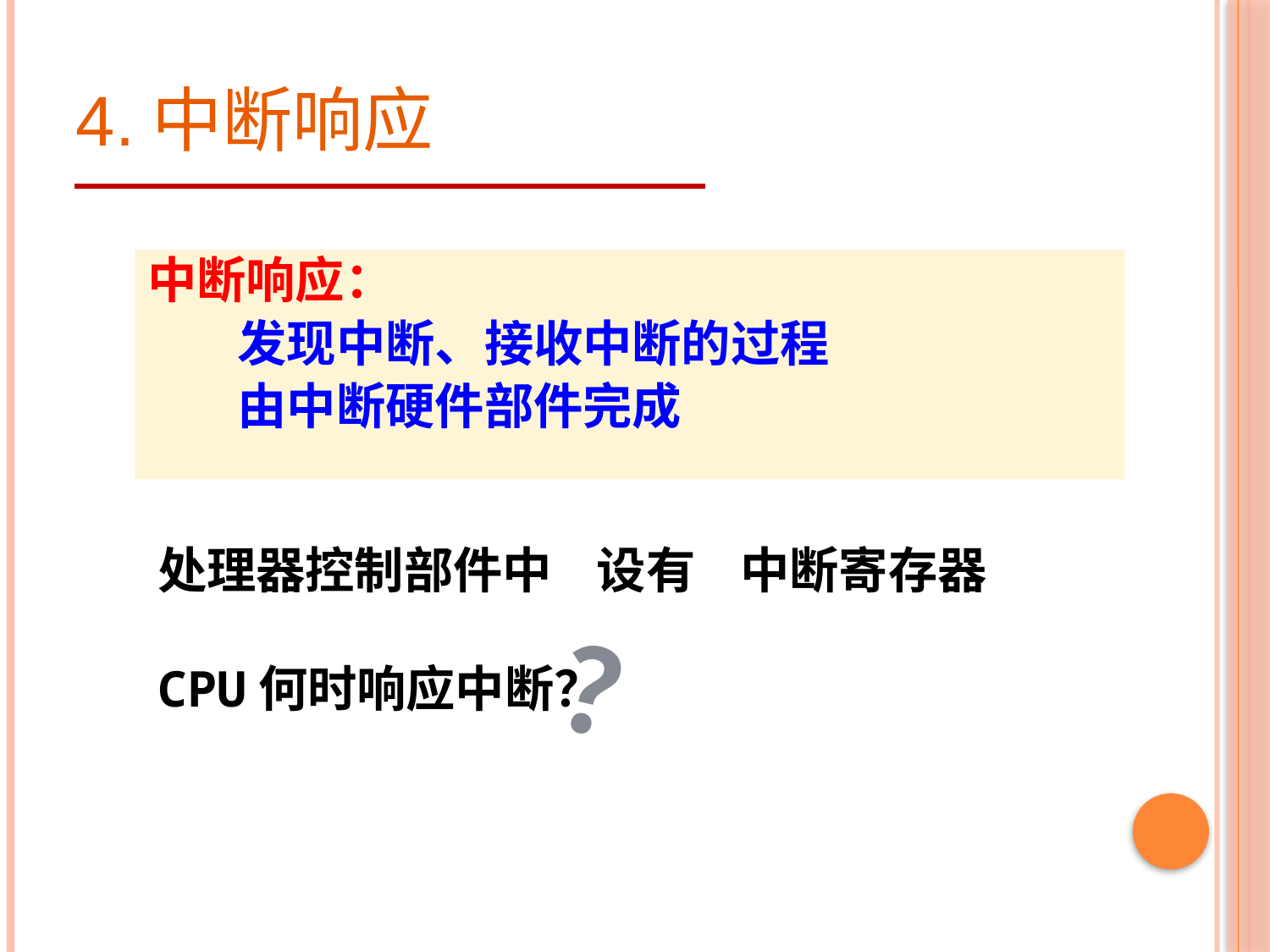

# 4.中断响应
中断响应：
       发现中断、接收中断的过程
       由中断硬件部件完成
处理器控制部件中    设有    中断寄存器

CPU何时响应中断？

？